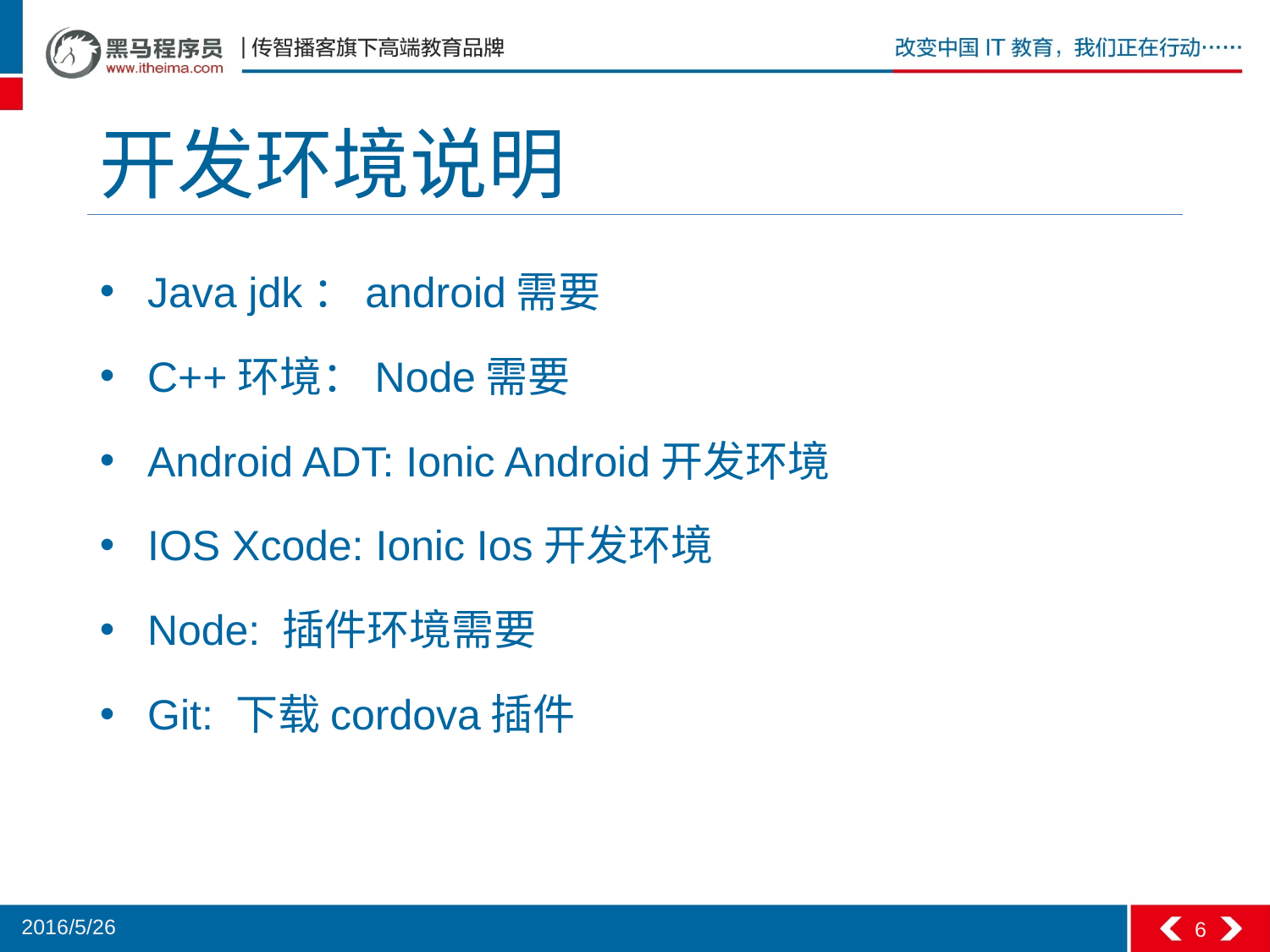

# 开发环境说明
Java jdk：android需要
C++环境：Node需要
Android ADT: Ionic Android开发环境
IOS Xcode: Ionic Ios开发环境
Node: 插件环境需要
Git: 下载cordova插件
6

2016/5/26